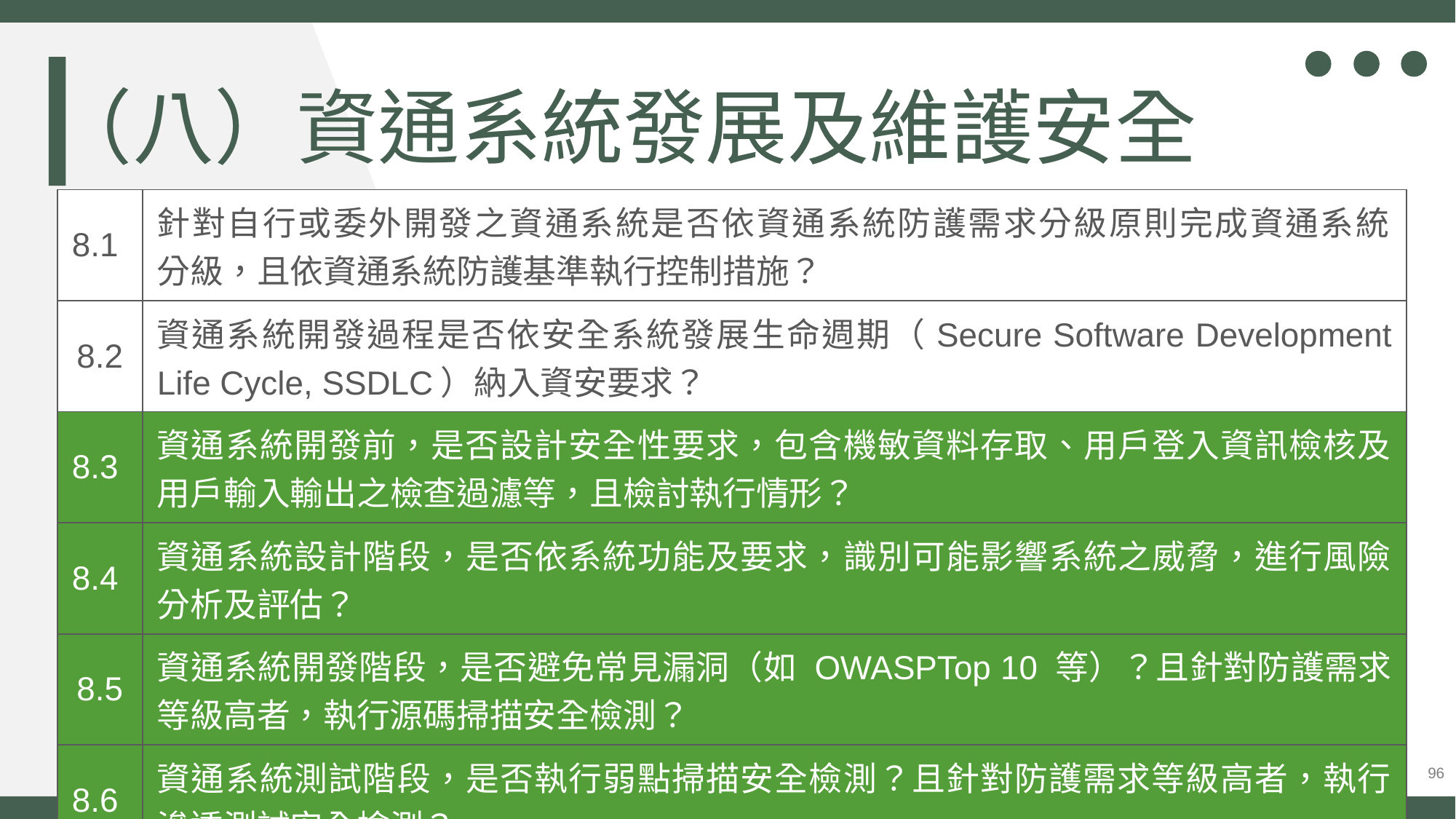

（八）資通系統發展及維護安全
| 8.1 | 針對自行或委外開發之資通系統是否依資通系統防護需求分級原則完成資通系統 分級，且依資通系統防護基準執行控制措施？ |
| --- | --- |
| 8.2 | 資通系統開發過程是否依安全系統發展生命週期（Secure Software Development Life Cycle, SSDLC）納入資安要求？ |
| 8.3 | 資通系統開發前，是否設計安全性要求，包含機敏資料存取、用戶登入資訊檢核及 用戶輸入輸出之檢查過濾等，且檢討執行情形？ |
| 8.4 | 資通系統設計階段，是否依系統功能及要求，識別可能影響系統之威脅，進行風險 分析及評估？ |
| 8.5 | 資通系統開發階段，是否避免常見漏洞（如 OWASPTop 10 等）？且針對防護需求 等級高者，執行源碼掃描安全檢測？ |
| 8.6 | 資通系統測試階段，是否執行弱點掃描安全檢測？且針對防護需求等級高者，執行 滲透測試安全檢測？ |
96